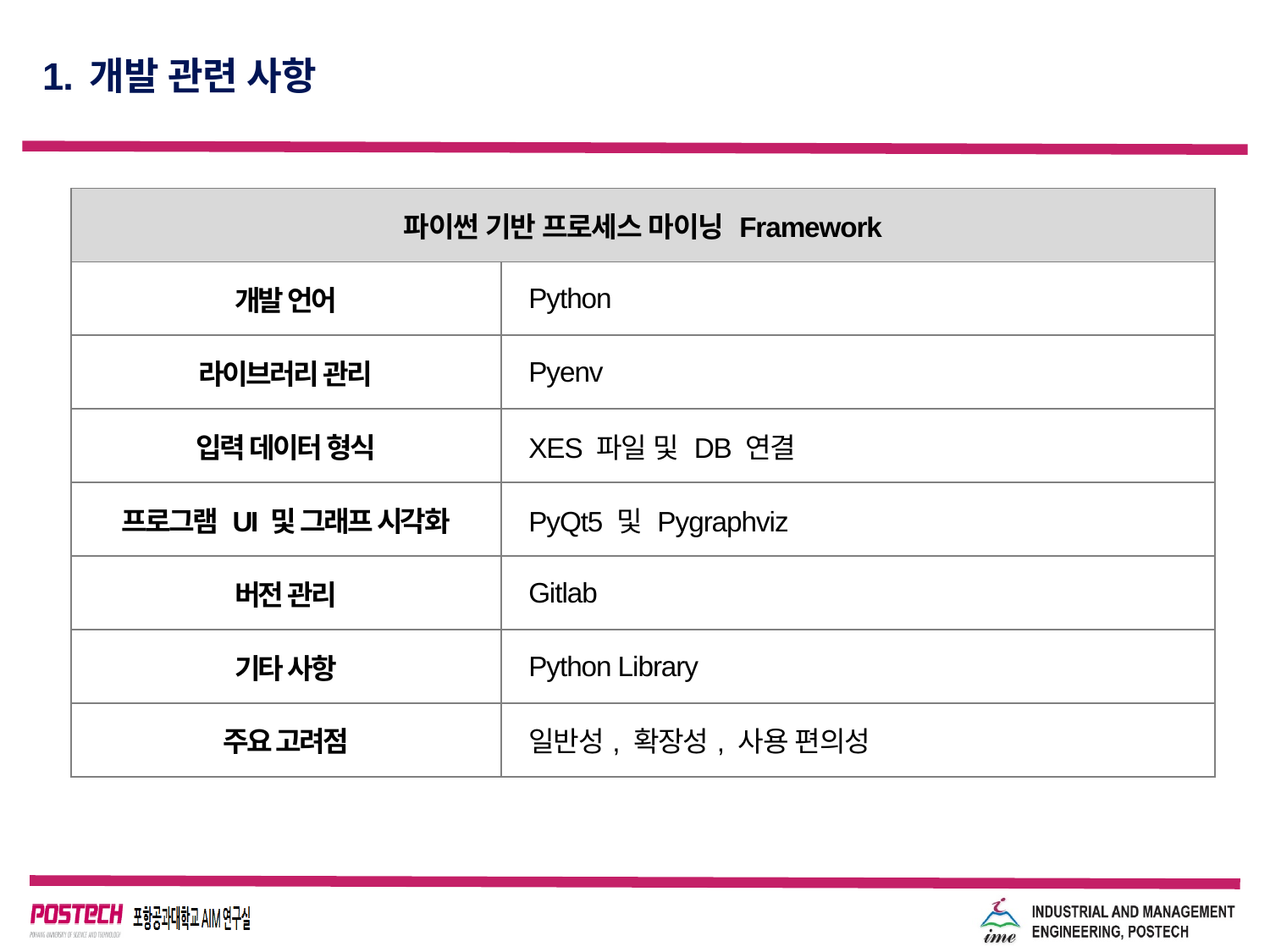

# 1. 개발 관련 사항
| 파이썬 기반 프로세스 마이닝 Framework |  |
| --- | --- |
| 개발 언어 | Python |
| 라이브러리 관리 | Pyenv |
| 입력 데이터 형식 | XES 파일 및 DB 연결 |
| 프로그램 UI 및 그래프 시각화 | PyQt5 및 Pygraphviz |
| 버전 관리 | Gitlab |
| 기타 사항 | Python Library |
| 주요 고려점 | 일반성, 확장성, 사용 편의성 |